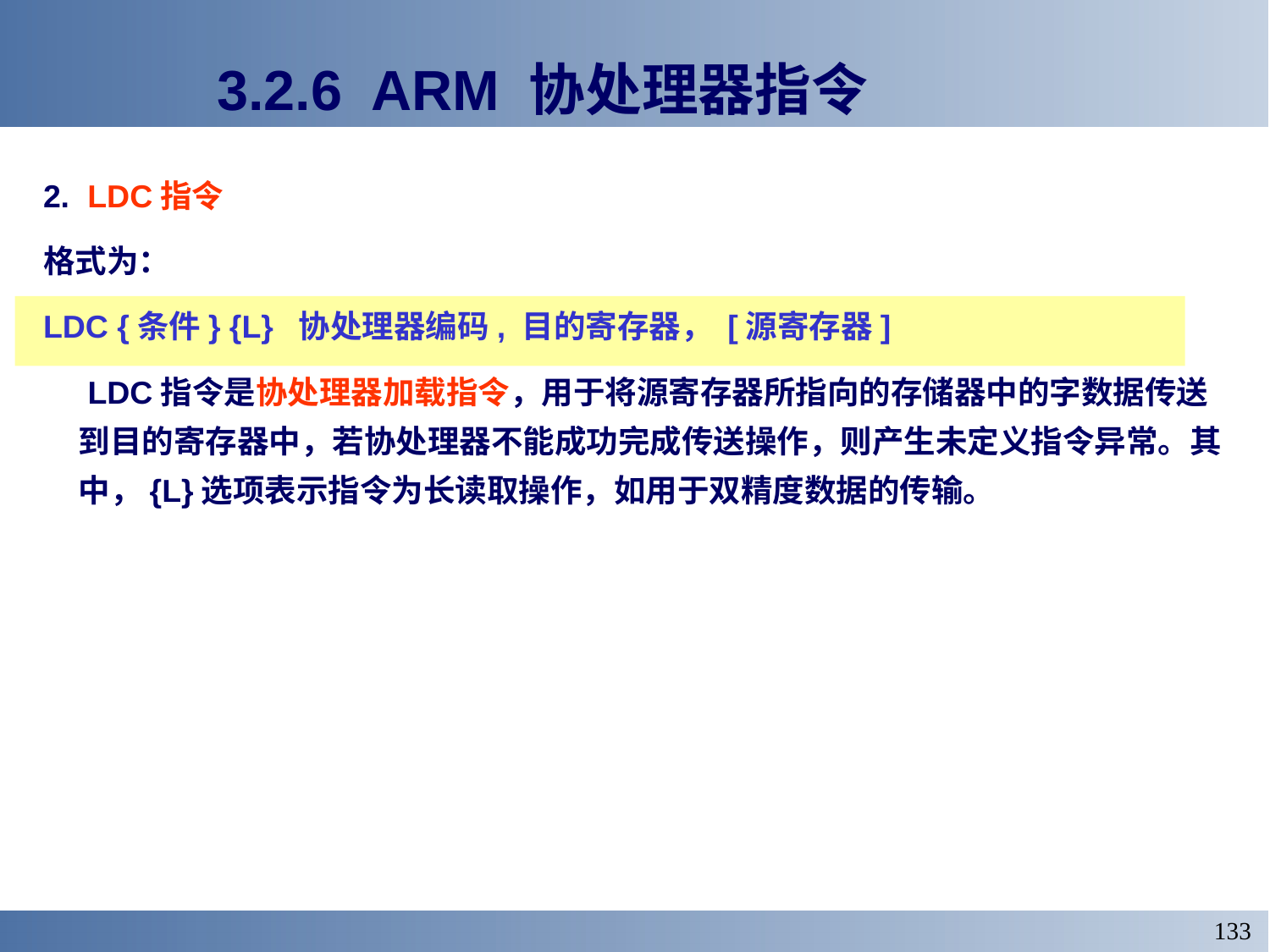

# 3.2.6  ARM 协处理器指令
2.  LDC指令
格式为：
LDC {条件} {L}  协处理器编码, 目的寄存器， [源寄存器]
     LDC指令是协处理器加载指令，用于将源寄存器所指向的存储器中的字数据传送到目的寄存器中，若协处理器不能成功完成传送操作，则产生未定义指令异常。其中，{L}选项表示指令为长读取操作，如用于双精度数据的传输。